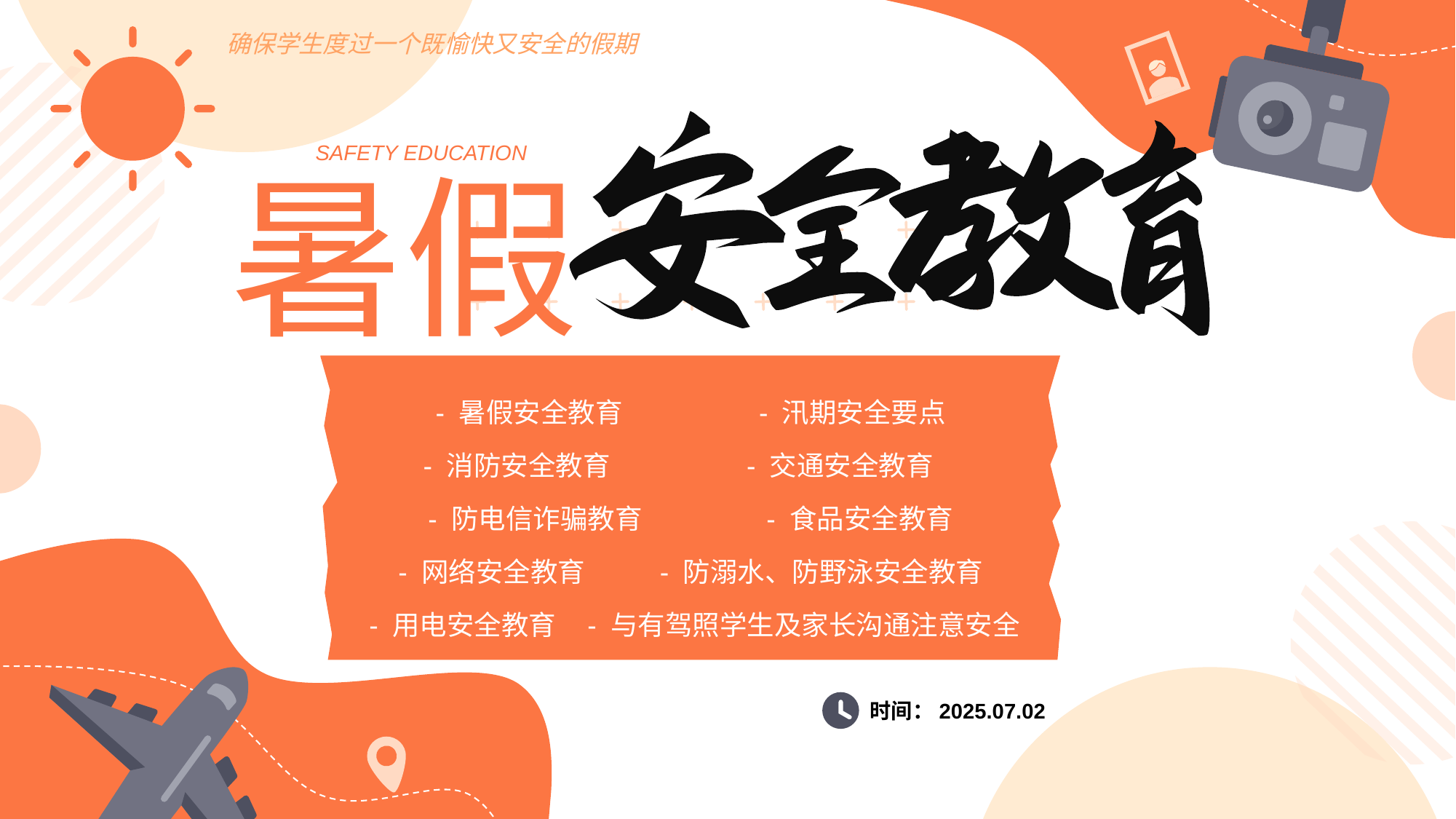

确保学生度过一个既愉快又安全的假期

SAFETY EDUCATION
暑假

- 暑假安全教育                     - 汛期安全要点
- 消防安全教育                     - 交通安全教育
- 防电信诈骗教育                   - 食品安全教育
- 网络安全教育           - 防溺水、防野泳安全教育
 - 用电安全教育    - 与有驾照学生及家长沟通注意安全

时间：2025.07.02